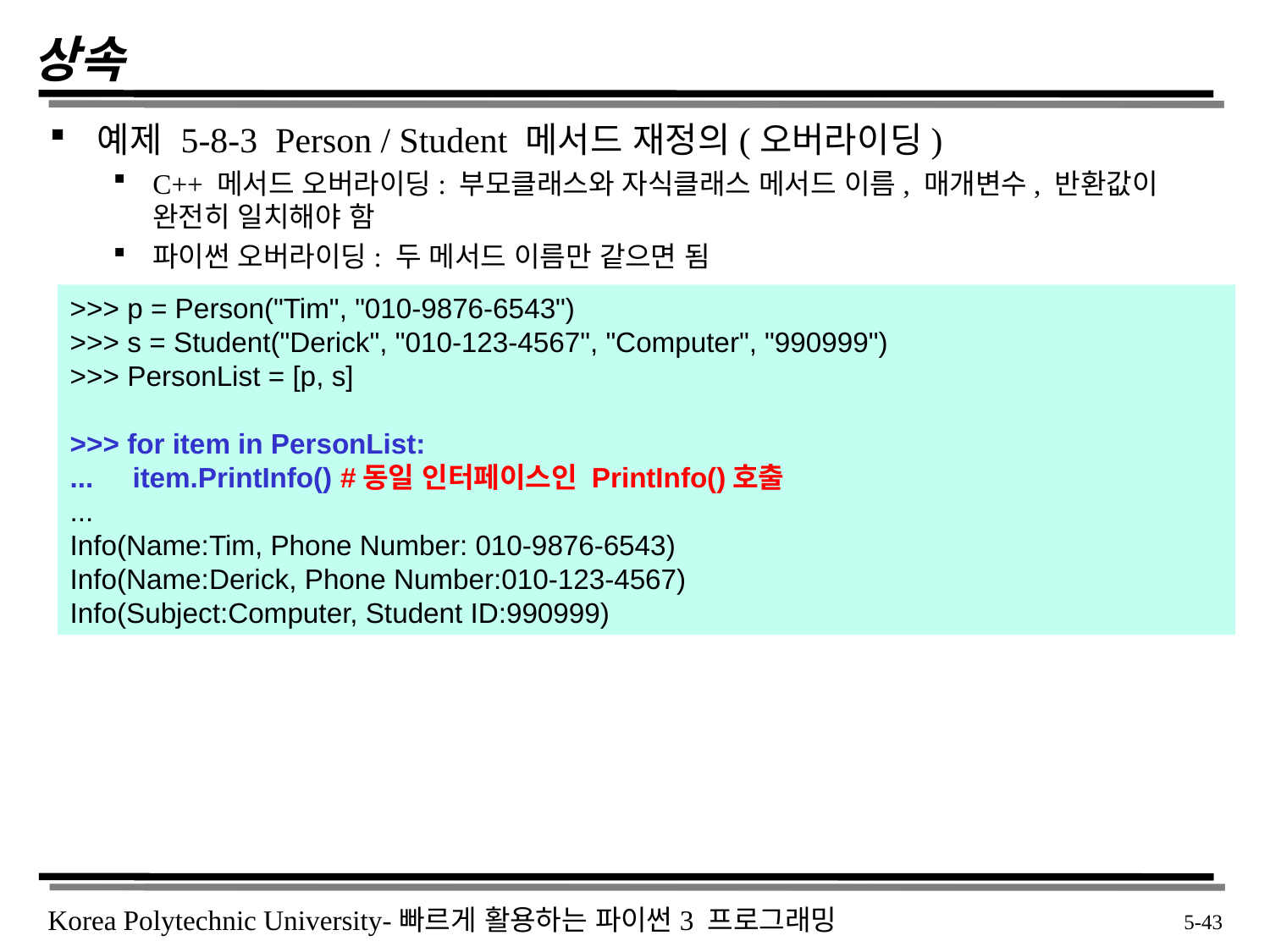

# 상속
예제 5-8-3  Person / Student 메서드 재정의(오버라이딩)
C++ 메서드 오버라이딩: 부모클래스와 자식클래스 메서드 이름, 매개변수, 반환값이 완전히 일치해야 함
파이썬 오버라이딩: 두 메서드 이름만 같으면 됨

>>> p = Person("Tim", "010-9876-6543")
>>> s = Student("Derick", "010-123-4567", "Computer", "990999")
>>> PersonList = [p, s]

>>> for item in PersonList:
...     item.PrintInfo() #동일 인터페이스인 PrintInfo()호출
...
Info(Name:Tim, Phone Number: 010-9876-6543)
Info(Name:Derick, Phone Number:010-123-4567)
Info(Subject:Computer, Student ID:990999)
 5-43